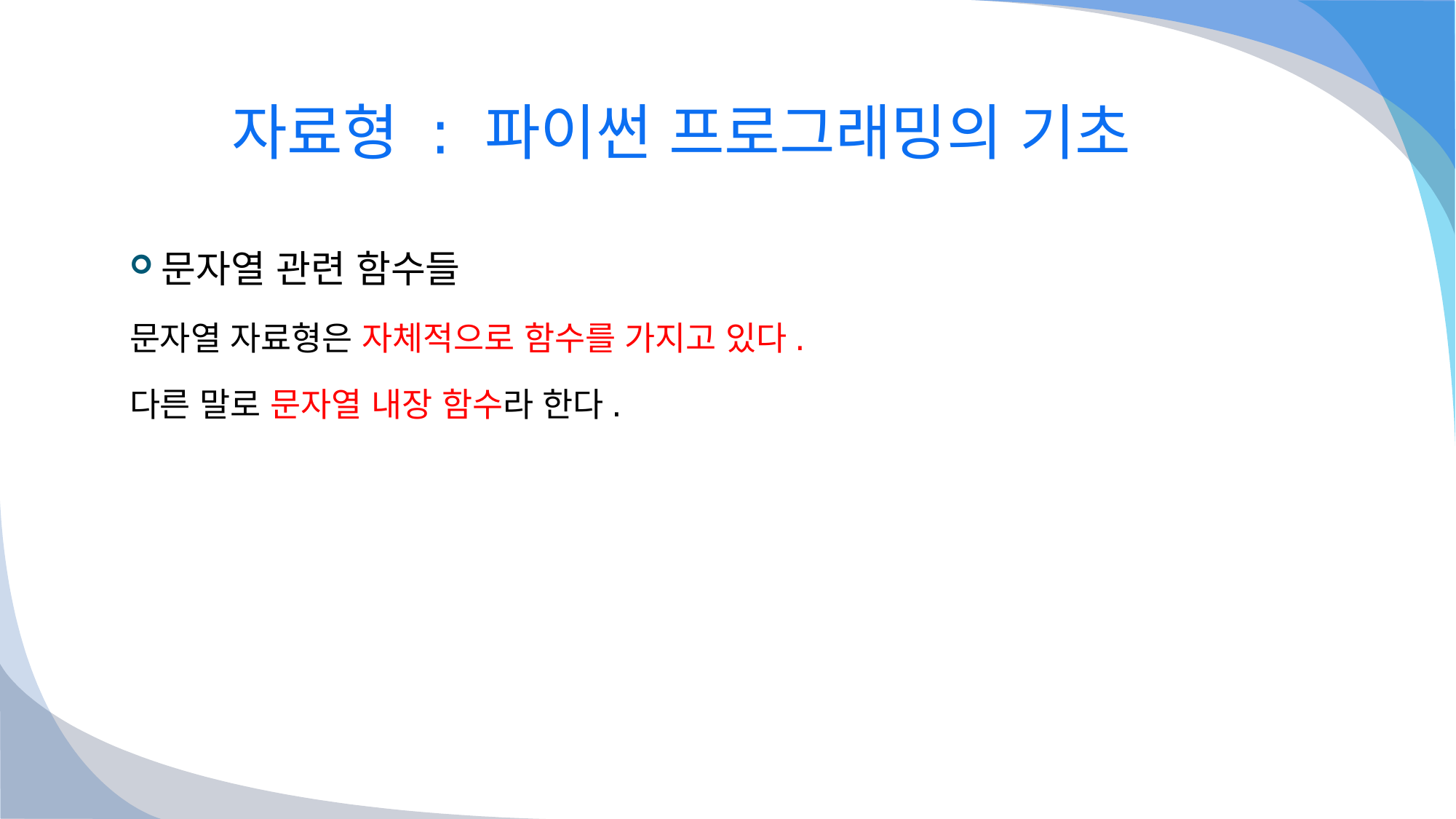

# 자료형 : 파이썬 프로그래밍의 기초
문자열 관련 함수들
문자열 자료형은 자체적으로 함수를 가지고 있다.
다른 말로 문자열 내장 함수라 한다.